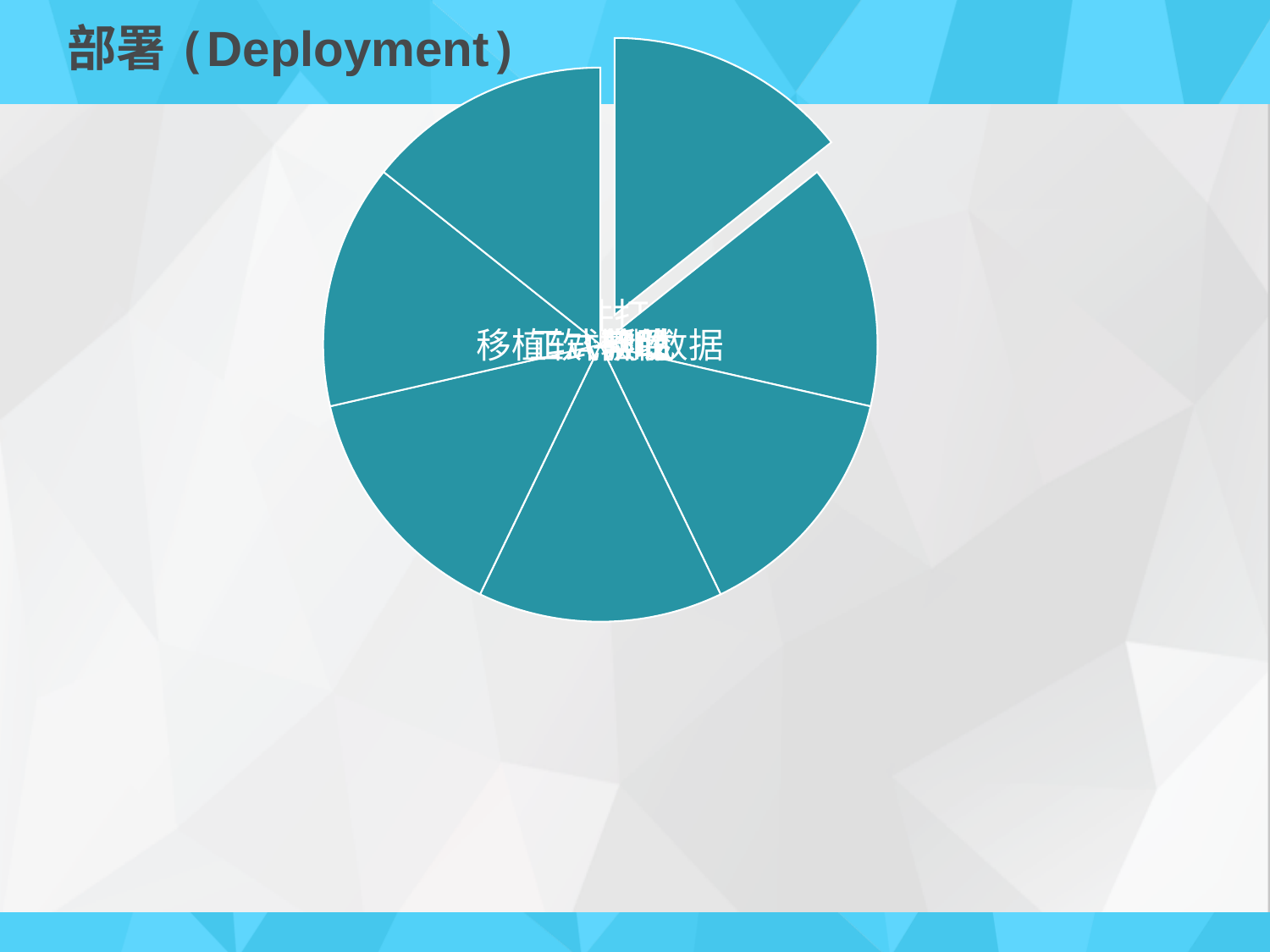

# 部署(Deployment)
软件打包
生成产品
安装软件
提供帮助
BETA测试
移植软件和数据
正式验收